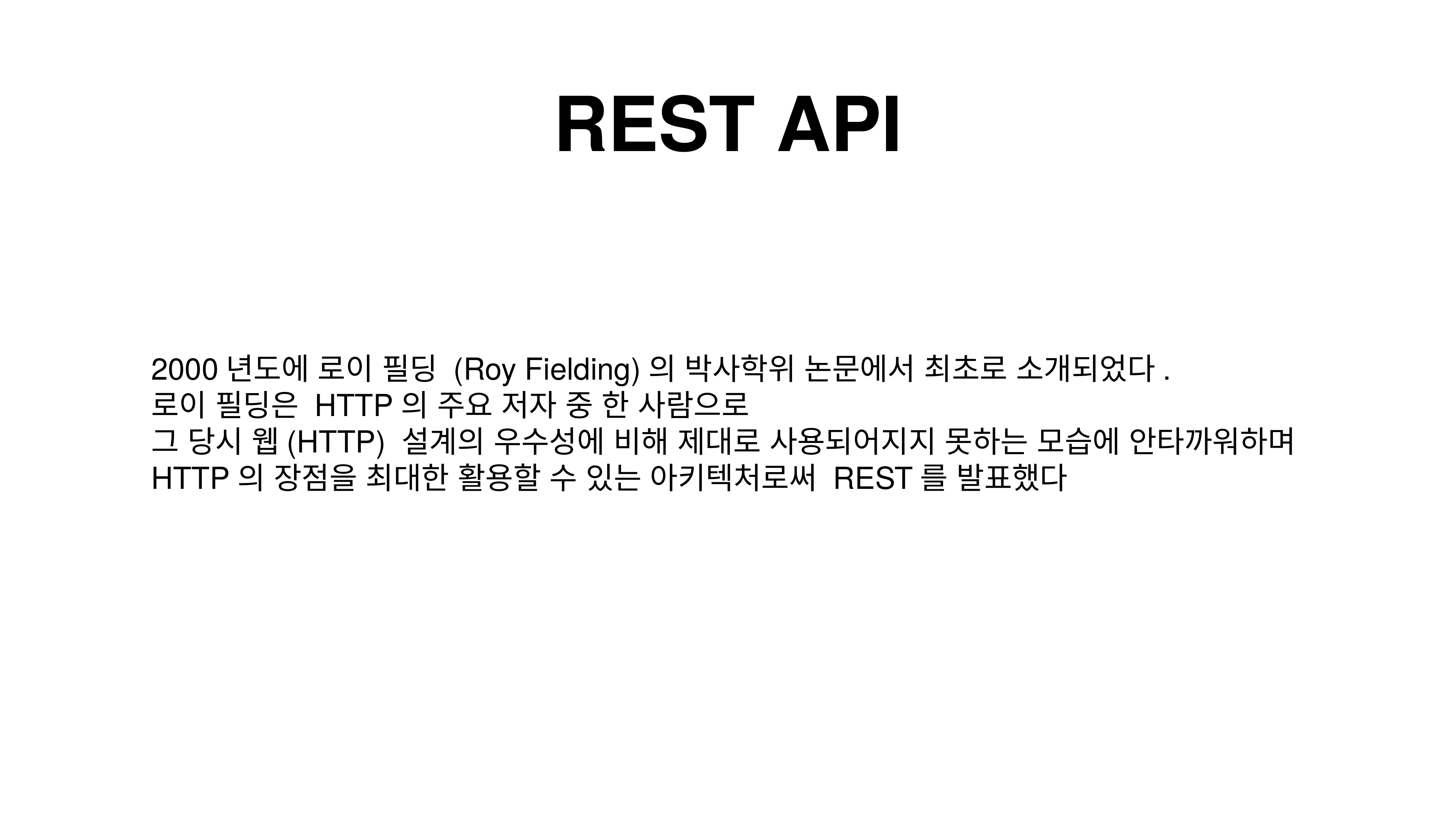

REST API
2000년도에 로이 필딩 (Roy Fielding)의 박사학위 논문에서 최초로 소개되었다.
로이 필딩은 HTTP의 주요 저자 중 한 사람으로
그 당시 웹(HTTP) 설계의 우수성에 비해 제대로 사용되어지지 못하는 모습에 안타까워하며
HTTP의 장점을 최대한 활용할 수 있는 아키텍처로써 REST를 발표했다